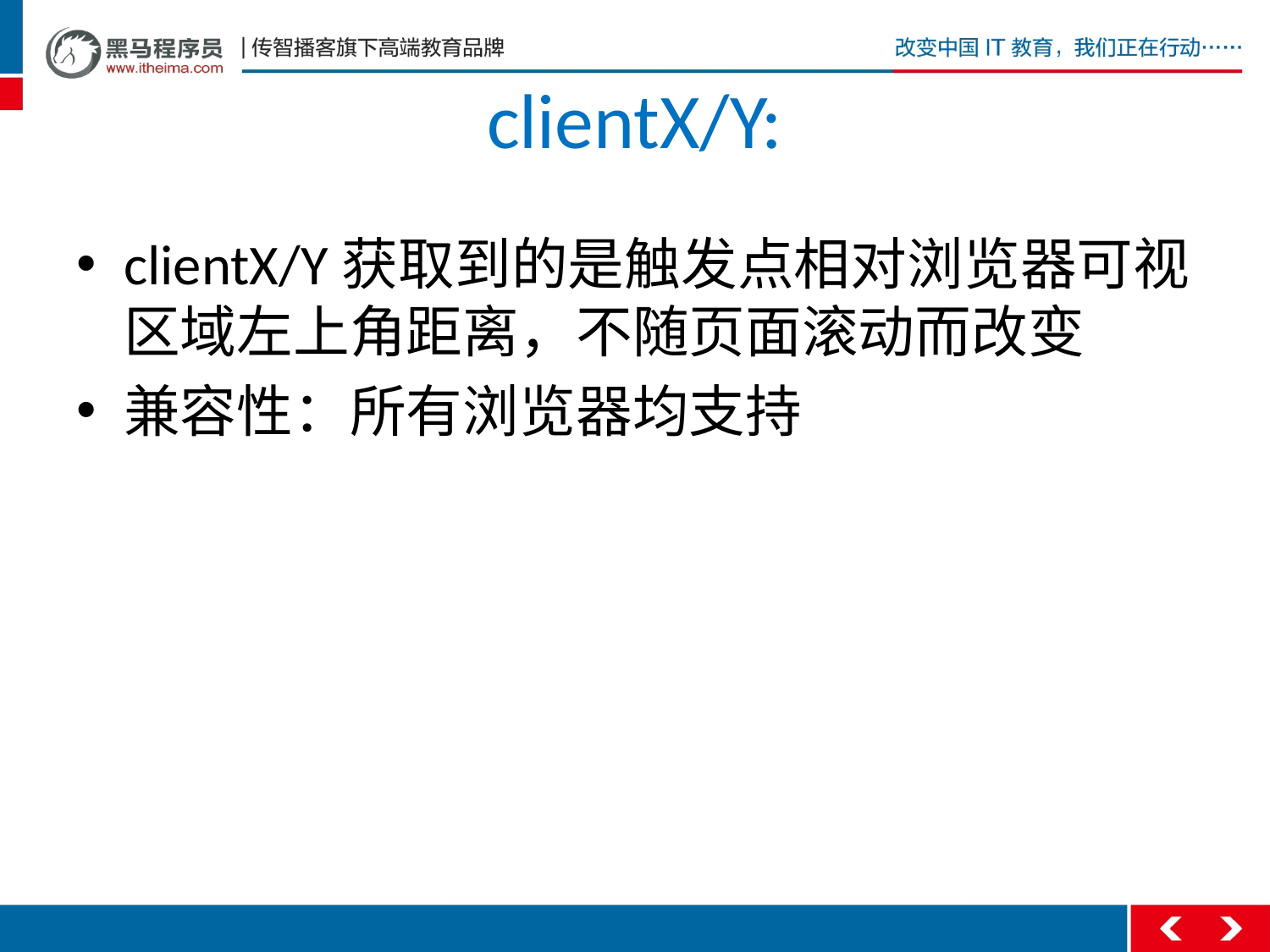

# clientX/Y:
clientX/Y获取到的是触发点相对浏览器可视区域左上角距离，不随页面滚动而改变
兼容性：所有浏览器均支持